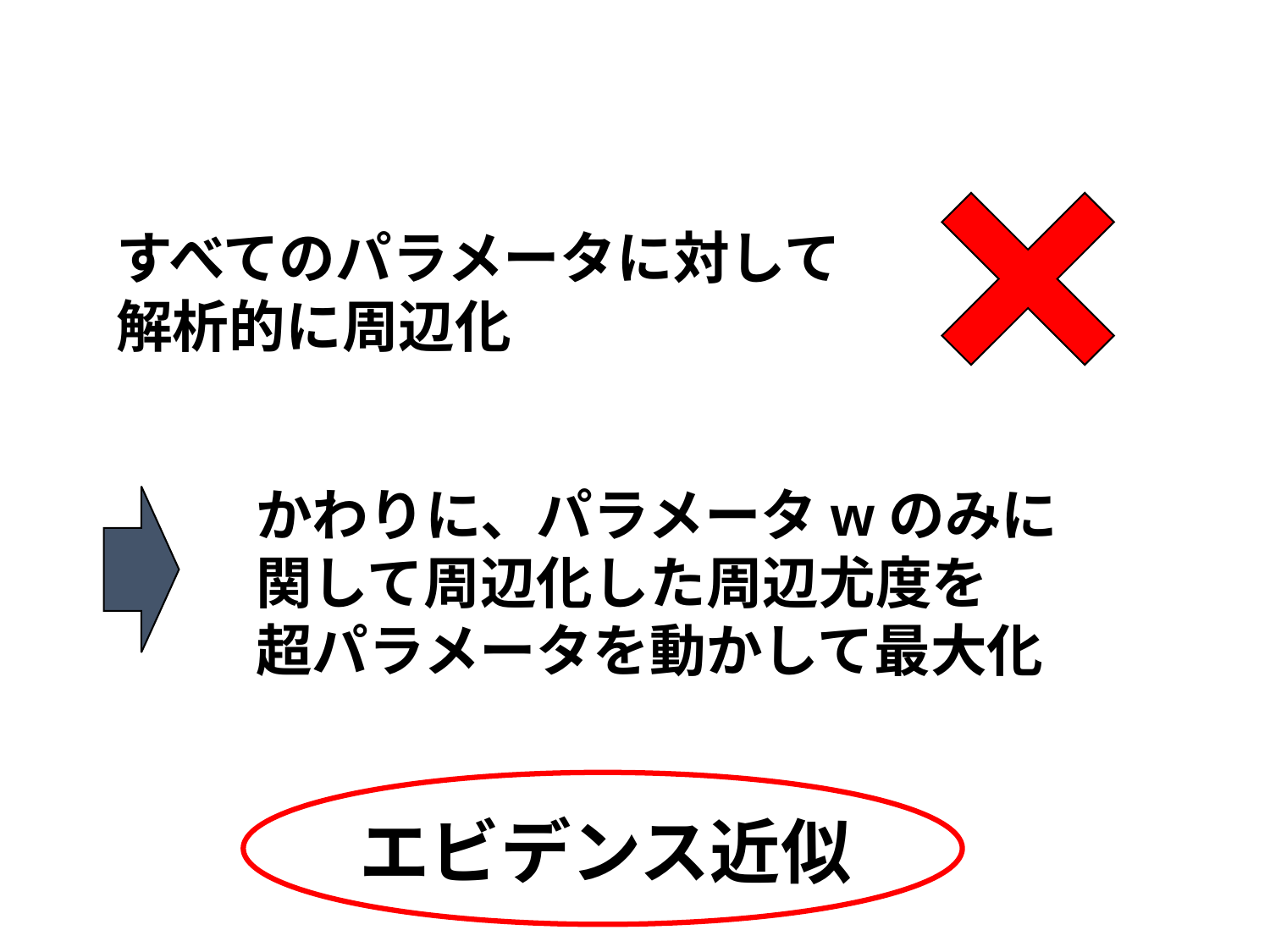

すべてのパラメータに対して
解析的に周辺化
かわりに、パラメータwのみに関して周辺化した周辺尤度を
超パラメータを動かして最大化

エビデンス近似